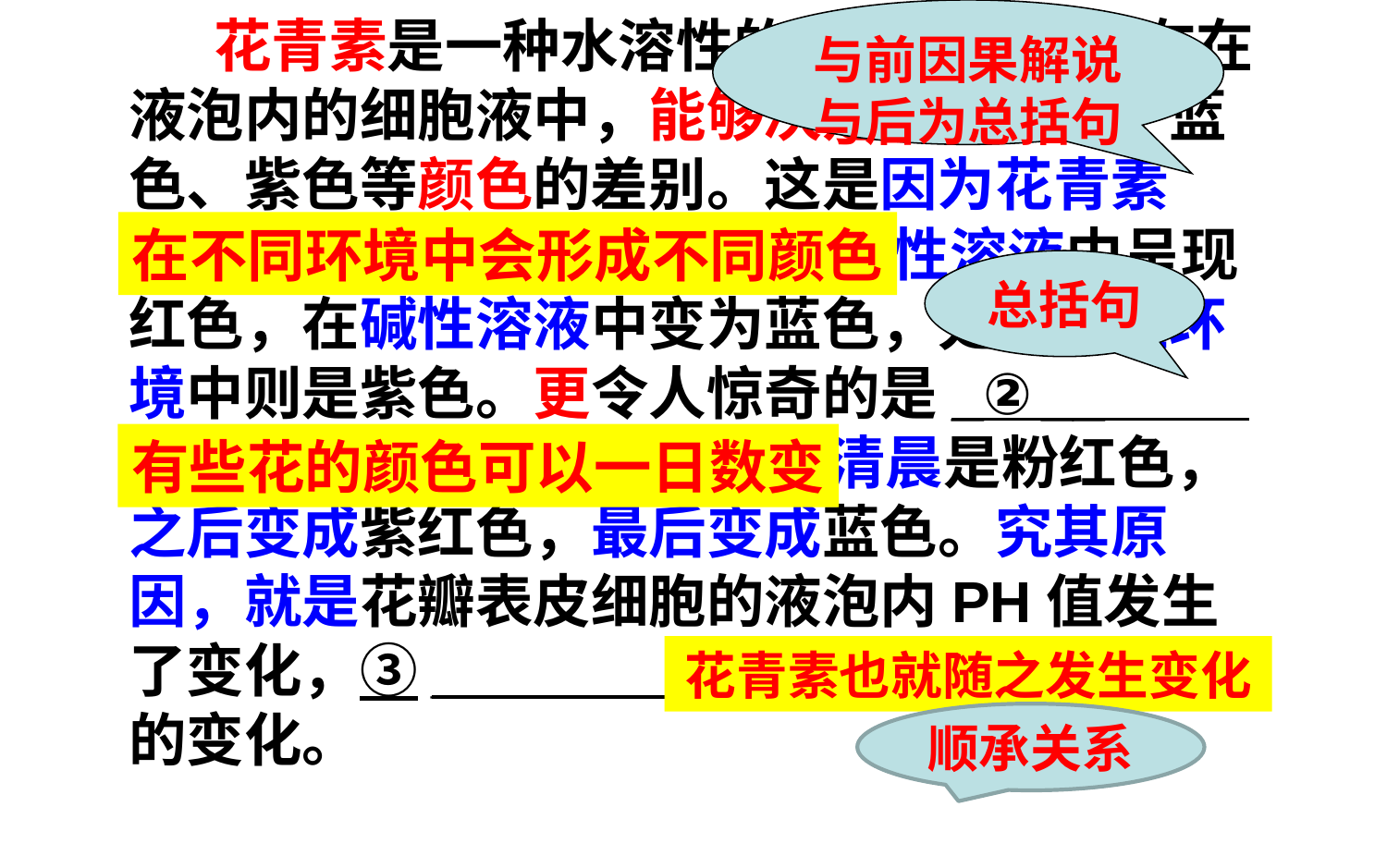

与前因果解说与后为总括句
花青素是一种水溶性的植物色素，分布在液泡内的细胞液中，能够决定花的红色、蓝色、紫色等颜色的差别。这是因为花青素_①_                         __：在酸性溶液中呈现红色，在碱性溶液中变为蓝色，处于中性环境中则是紫色。更令人惊奇的是_②__                        ，比如一种牵牛花清晨是粉红色，之后变成紫红色，最后变成蓝色。究其原因，就是花瓣表皮细胞的液泡内PH值发生了变化，③__          _，从而形成花的颜色的变化。
在不同环境中会形成不同颜色
总括句

有些花的颜色可以一日数变

花青素也就随之发生变化
顺承关系